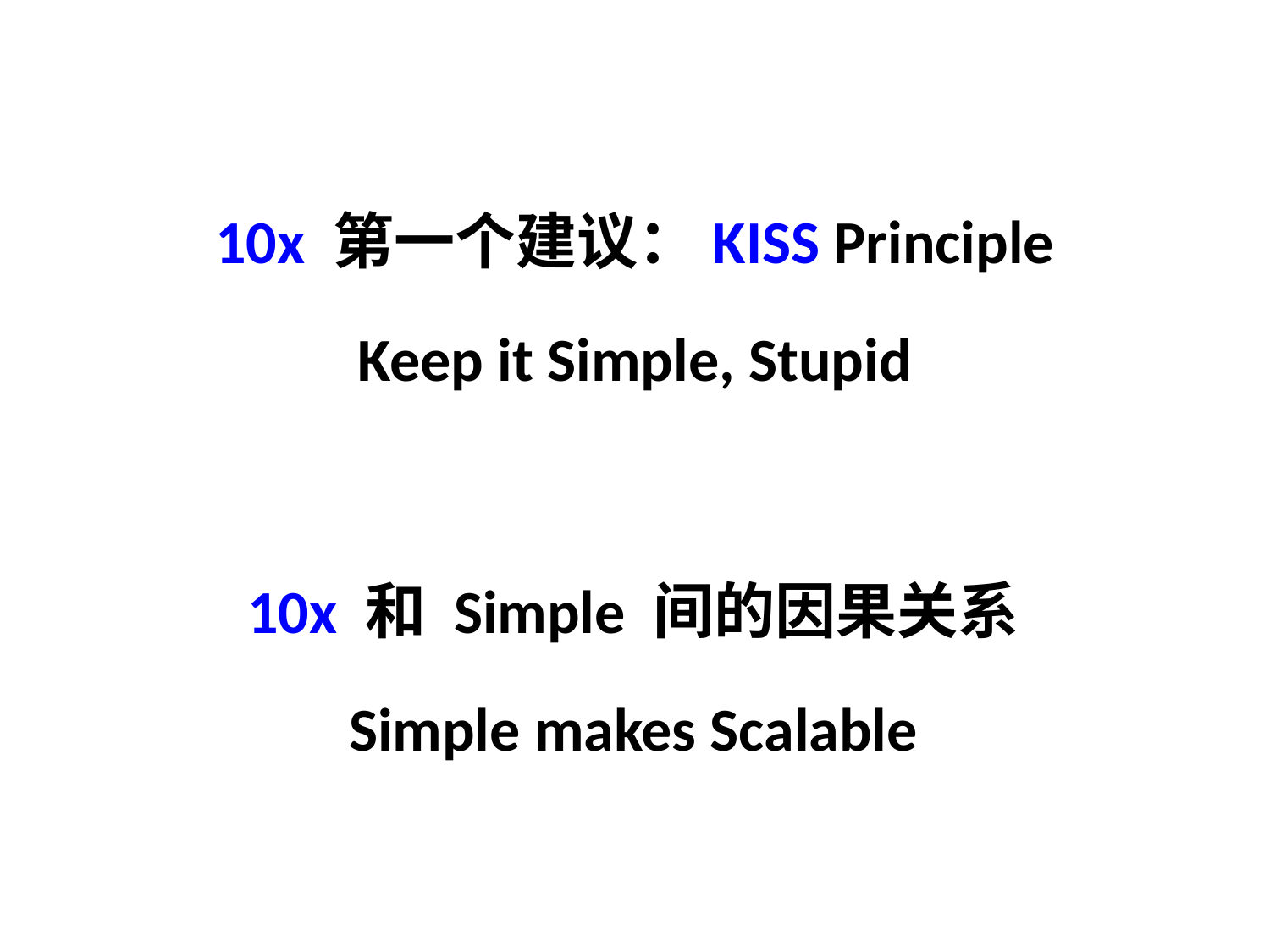

# 10x 第一个建议：KISS Principle Keep it Simple, Stupid
10x 和 Simple 间的因果关系

Simple makes Scalable